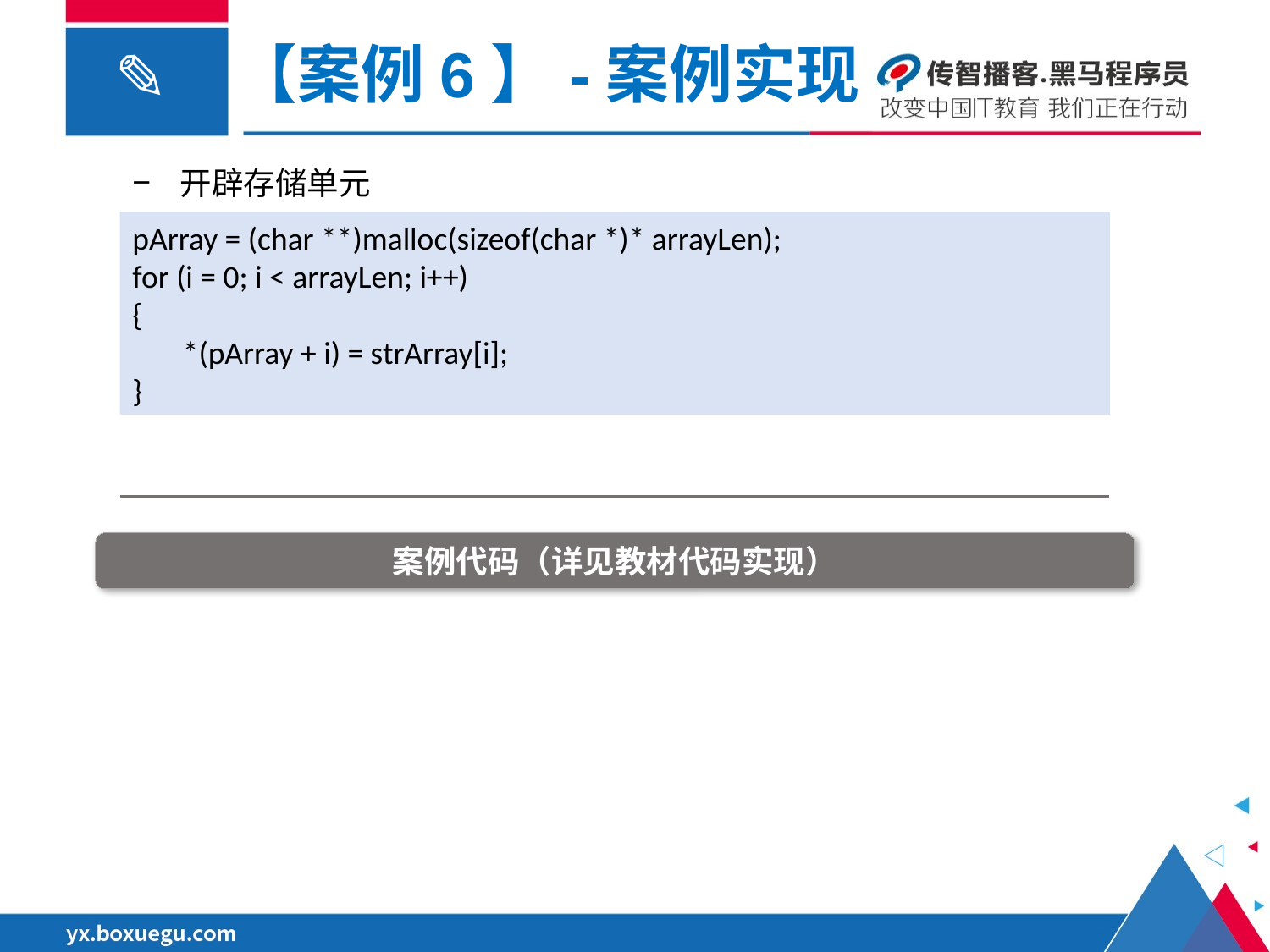

【案例6】-案例实现
开辟存储单元
pArray = (char **)malloc(sizeof(char *)* arrayLen);
for (i = 0; i < arrayLen; i++)
{
       *(pArray + i) = strArray[i];
}
案例代码（详见教材代码实现）